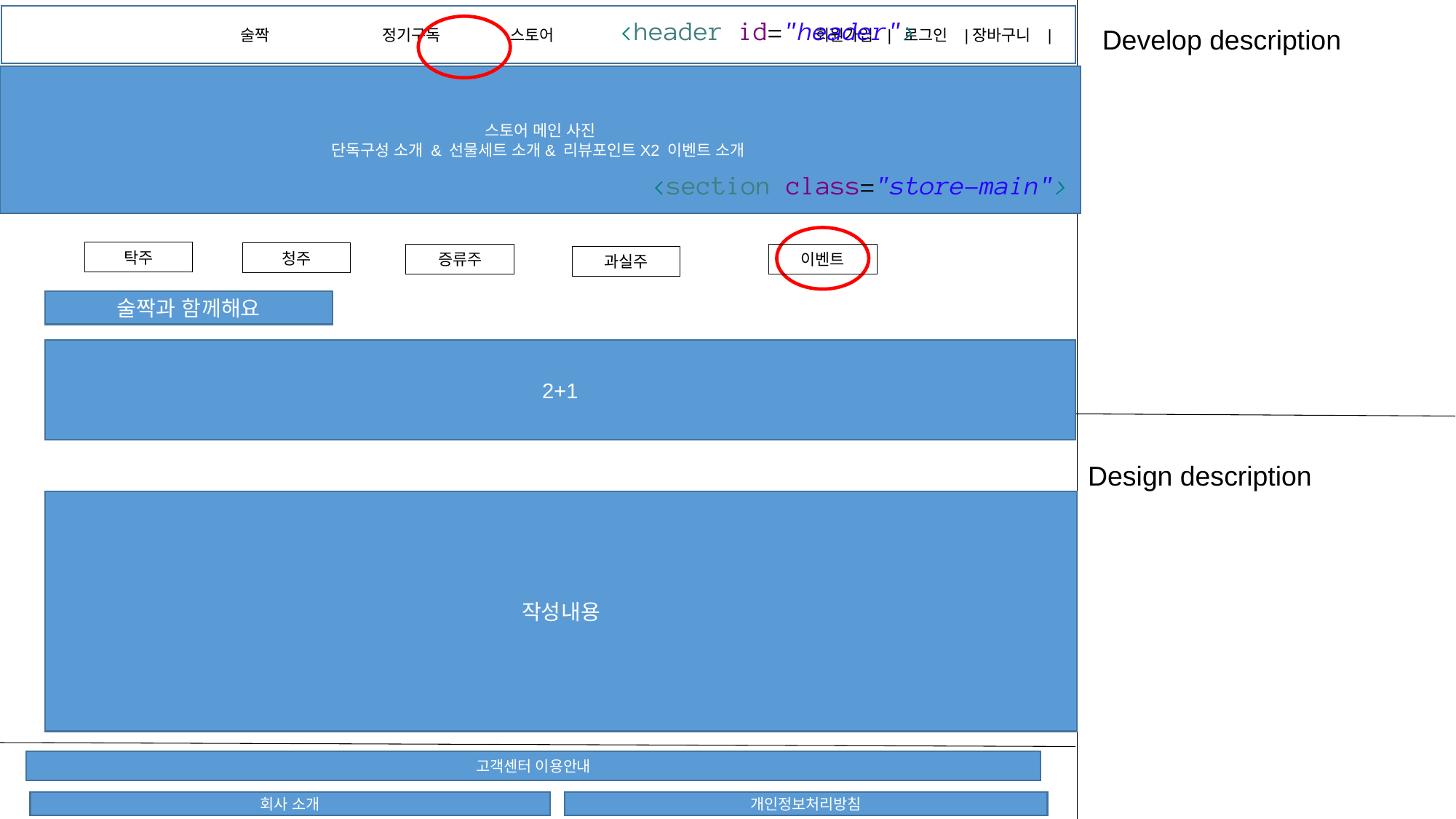

술짝                          정기구독                스토어                                                            회원가입  |  로그인   |장바구니   |
<header id="header">

Develop description
스토어 메인 사진
단독구성 소개 & 선물세트 소개& 리뷰포인트X2 이벤트 소개
<section class="store-main">

탁주
청주
증류주
이벤트
과실주
술짝과 함께해요
2+1
Design description
작성내용
고객센터 이용안내
개인정보처리방침
회사 소개